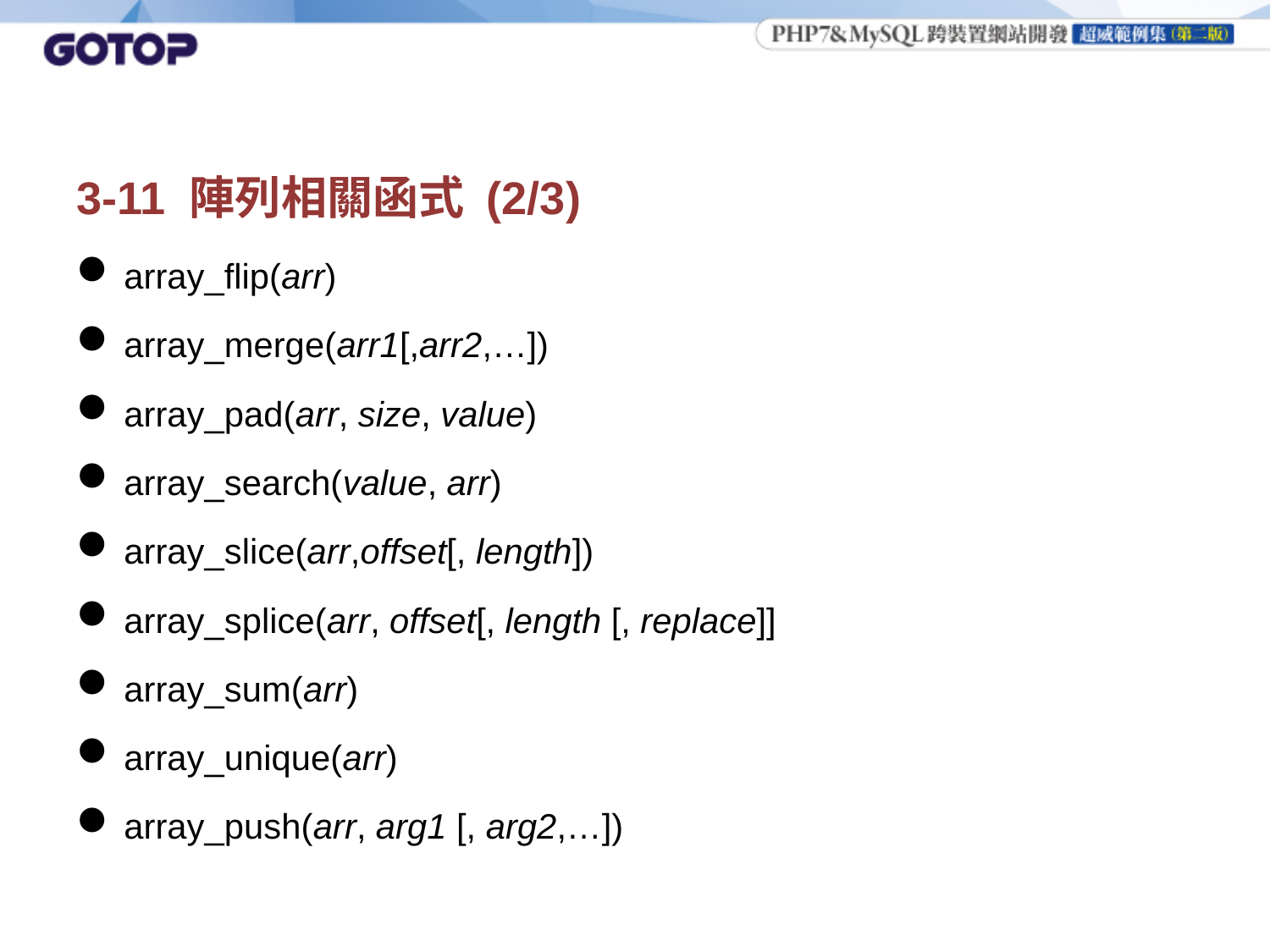

# 3-11 陣列相關函式 (2/3)
array_flip(arr)
array_merge(arr1[,arr2,…])
array_pad(arr, size, value)
array_search(value, arr)
array_slice(arr,offset[, length])
array_splice(arr, offset[, length [, replace]]
array_sum(arr)
array_unique(arr)
array_push(arr, arg1 [, arg2,…])